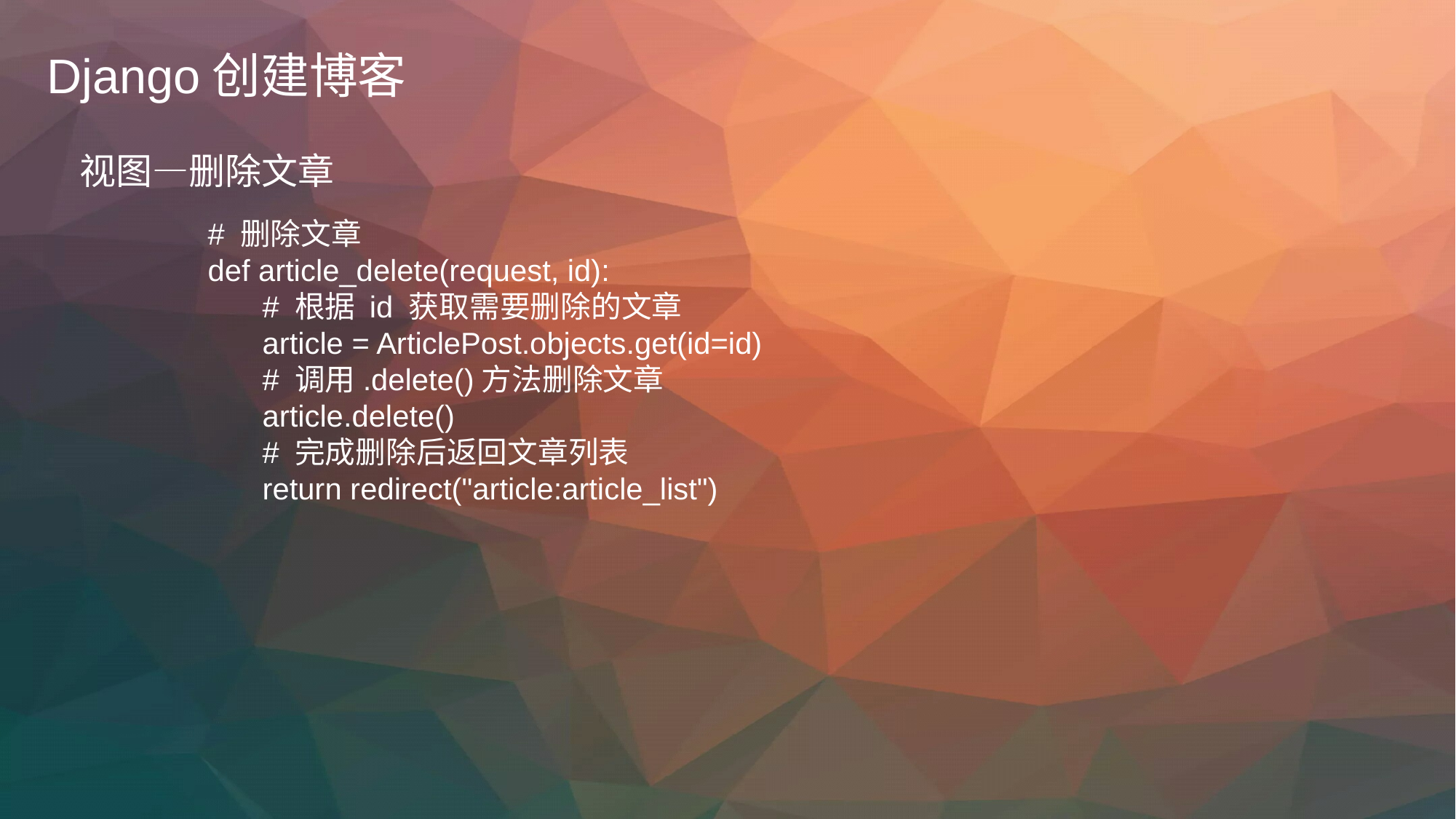

Django创建博客

视图—删除文章

# 删除文章
def article_delete(request, id):
# 根据 id 获取需要删除的文章
article = ArticlePost.objects.get(id=id)
# 调用.delete()方法删除文章
article.delete()
# 完成删除后返回文章列表
return redirect("article:article_list")